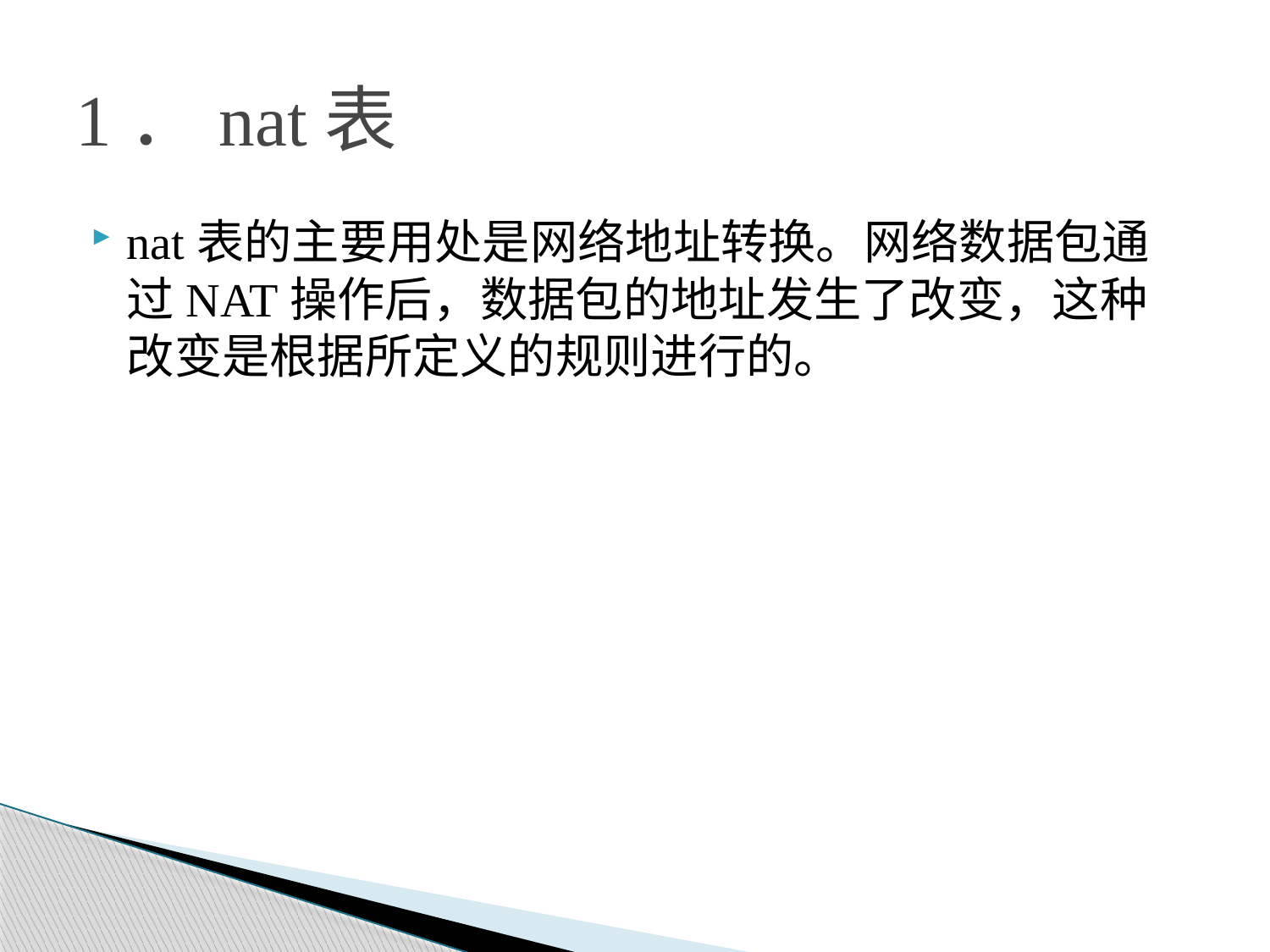

# 1．nat表
nat表的主要用处是网络地址转换。网络数据包通过NAT操作后，数据包的地址发生了改变，这种改变是根据所定义的规则进行的。